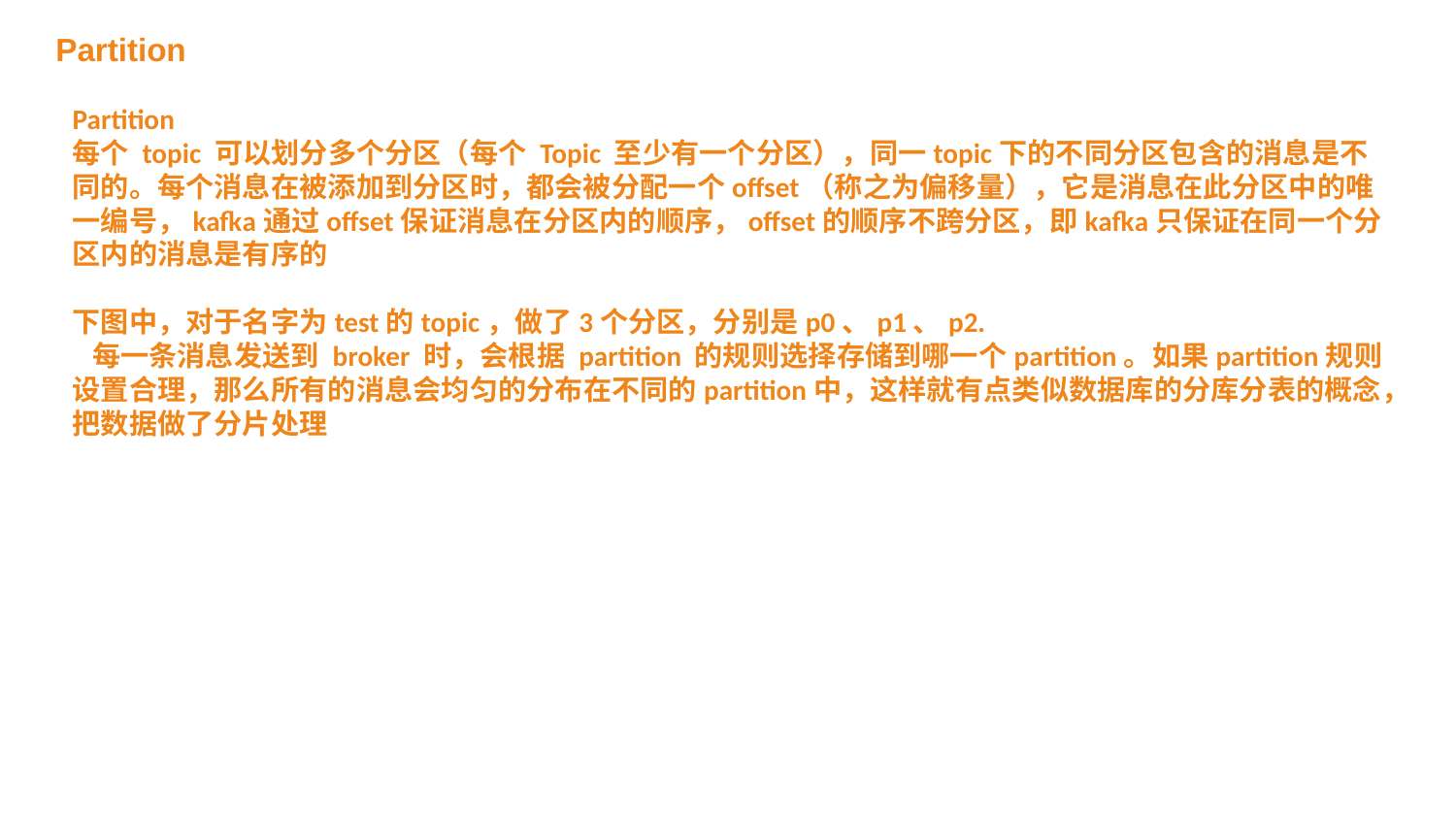

Partition
Partition
每个 topic 可以划分多个分区（每个 Topic 至少有一个分区），同一topic下的不同分区包含的消息是不同的。每个消息在被添加到分区时，都会被分配一个offset（称之为偏移量），它是消息在此分区中的唯一编号，kafka通过offset保证消息在分区内的顺序，offset的顺序不跨分区，即kafka只保证在同一个分区内的消息是有序的

下图中，对于名字为test的topic，做了3个分区，分别是p0、p1、p2.
  每一条消息发送到 broker 时，会根据 partition 的规则选择存储到哪一个partition。如果partition规则设置合理，那么所有的消息会均匀的分布在不同的partition中，这样就有点类似数据库的分库分表的概念，把数据做了分片处理